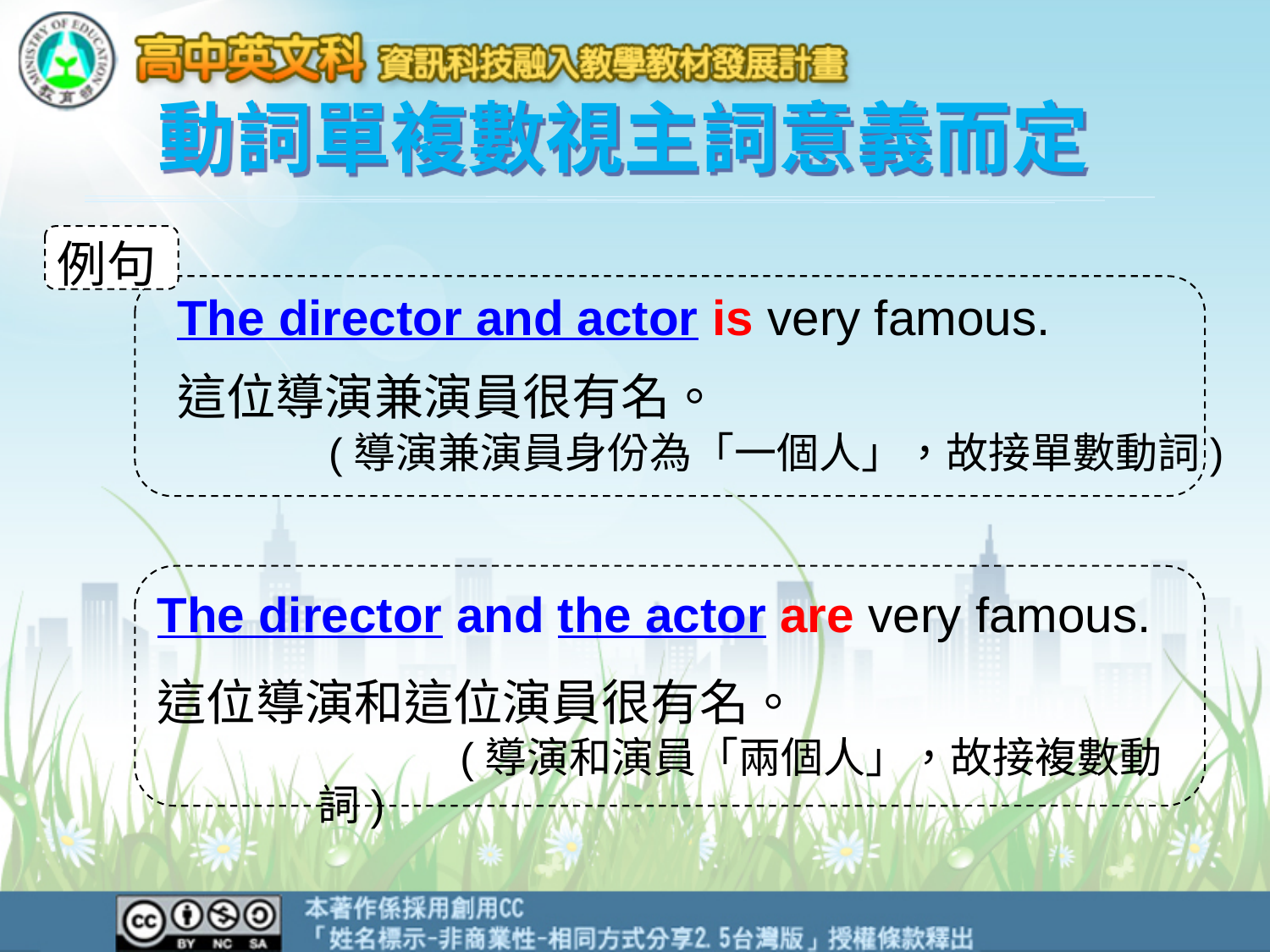

動詞單複數視主詞意義而定

例句

The director and actor is very famous.

這位導演兼演員很有名。
           (導演兼演員身份為「一個人」，故接單數動詞)

The director and the actor are very famous.

這位導演和這位演員很有名。
                      (導演和演員「兩個人」，故接複數動詞)